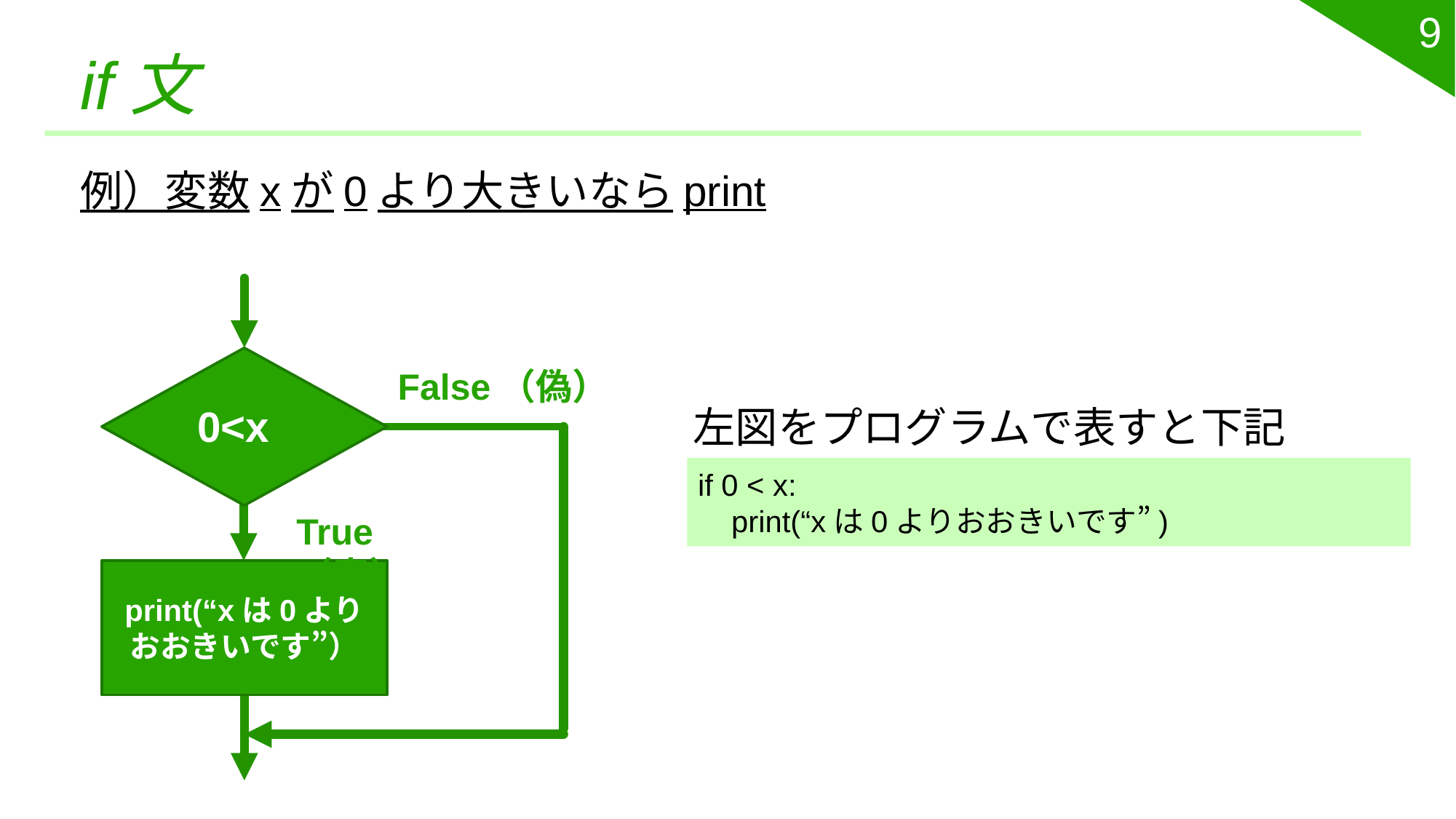

9
# if文
例）変数xが0より大きいならprint
x=0
x=0

False（偽）
左図をプログラムで表すと下記
0<x

if 0 < x:
    print(“xは0よりおおきいです”)

True（真）
print(“xは0よりおおきいです”）